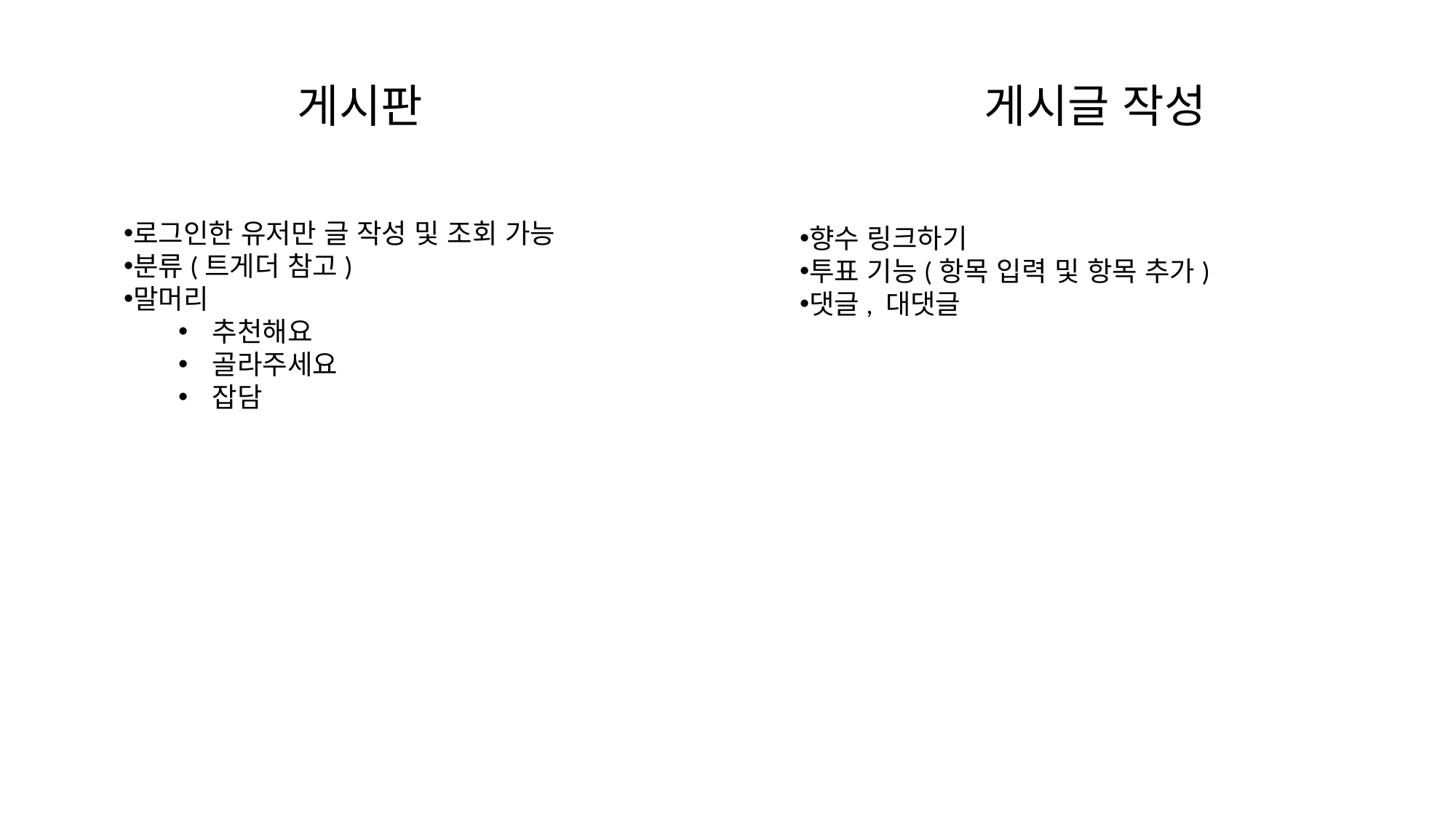

게시판
게시글 작성
로그인한 유저만 글 작성 및 조회 가능
분류(트게더 참고)
말머리
추천해요
골라주세요
잡담
향수 링크하기
투표 기능(항목 입력 및 항목 추가)
댓글, 대댓글